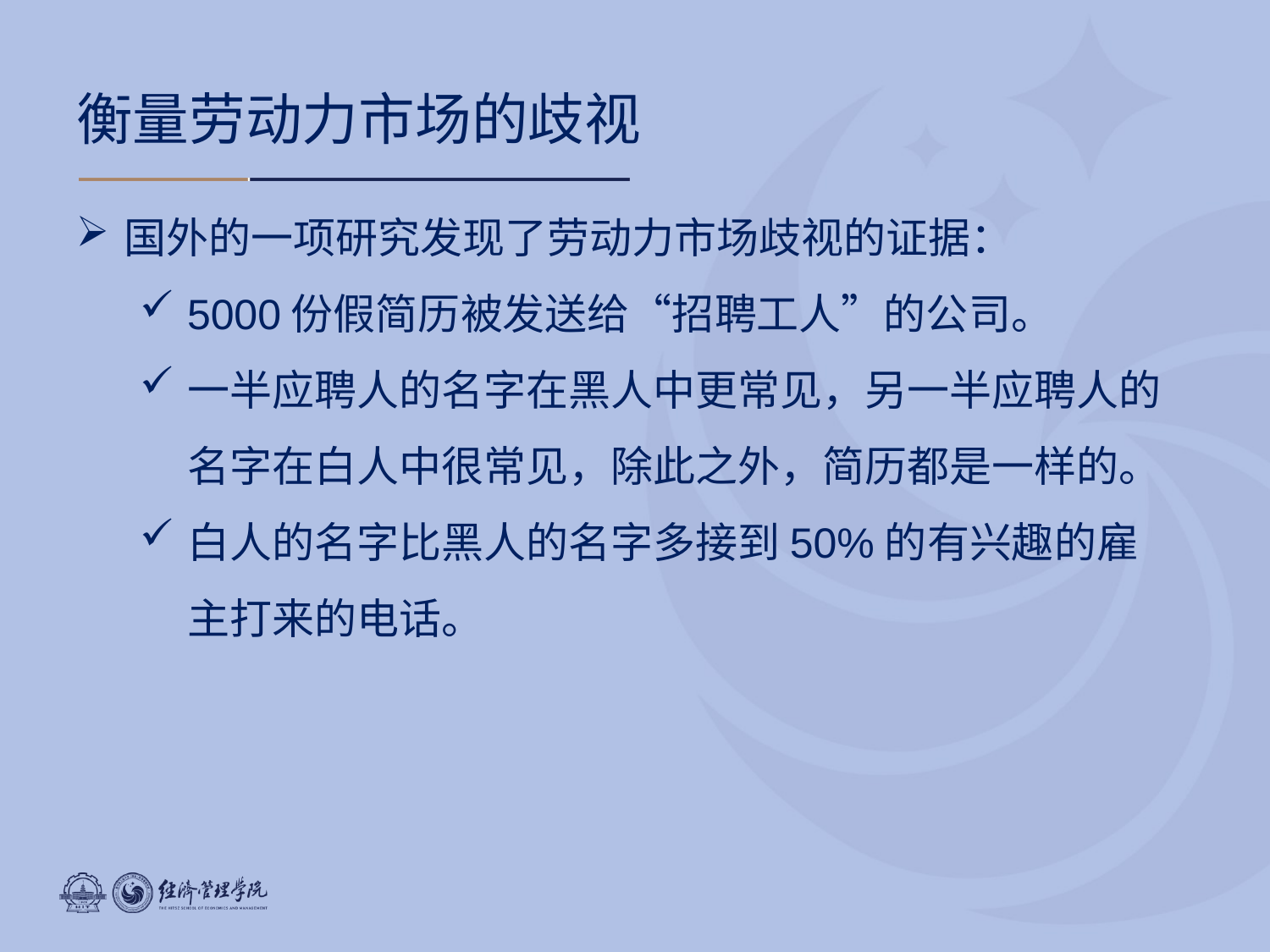

# 衡量劳动力市场的歧视
国外的一项研究发现了劳动力市场歧视的证据：
5000份假简历被发送给“招聘工人”的公司。
一半应聘人的名字在黑人中更常见，另一半应聘人的名字在白人中很常见，除此之外，简历都是一样的。
白人的名字比黑人的名字多接到50%的有兴趣的雇主打来的电话。